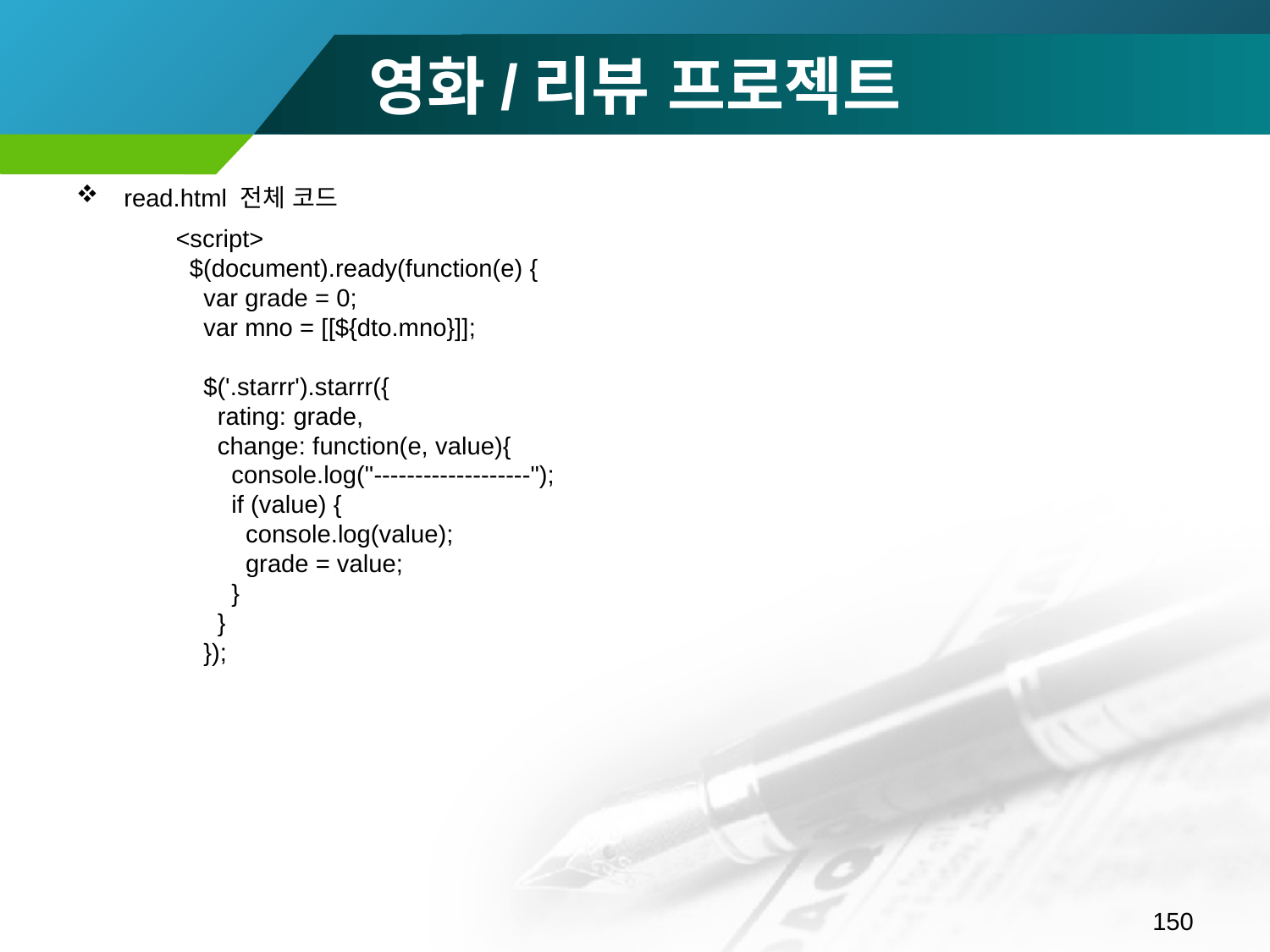

# 영화/리뷰 프로젝트
read.html 전체 코드
    <script>
      $(document).ready(function(e) {
        var grade = 0;
        var mno = [[${dto.mno}]];

        $('.starrr').starrr({
          rating: grade,
          change: function(e, value){
            console.log("-------------------");
            if (value) {
              console.log(value);
              grade = value;
            }
          }
        });

150